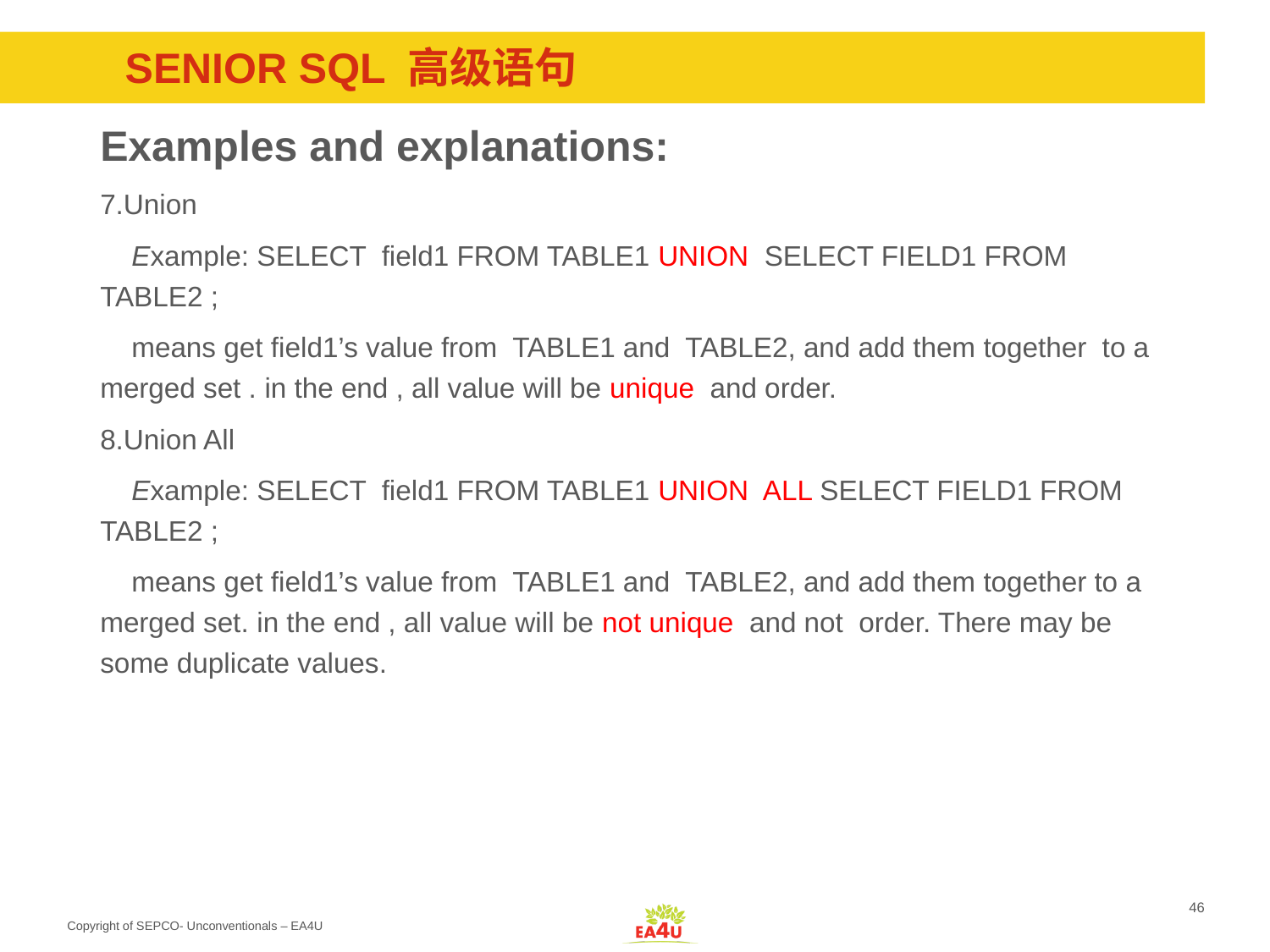

# SENIOR SQL 高级语句
Examples and explanations:
7.Union
    Example: SELECT  field1 FROM TABLE1 UNION  SELECT FIELD1 FROM TABLE2 ;
    means get field1’s value from  TABLE1 and  TABLE2, and add them together  to a merged set . in the end , all value will be unique  and order.
8.Union All
    Example: SELECT  field1 FROM TABLE1 UNION  ALL SELECT FIELD1 FROM TABLE2 ;
    means get field1’s value from  TABLE1 and  TABLE2, and add them together to a merged set. in the end , all value will be not unique  and not  order. There may be some duplicate values.

46